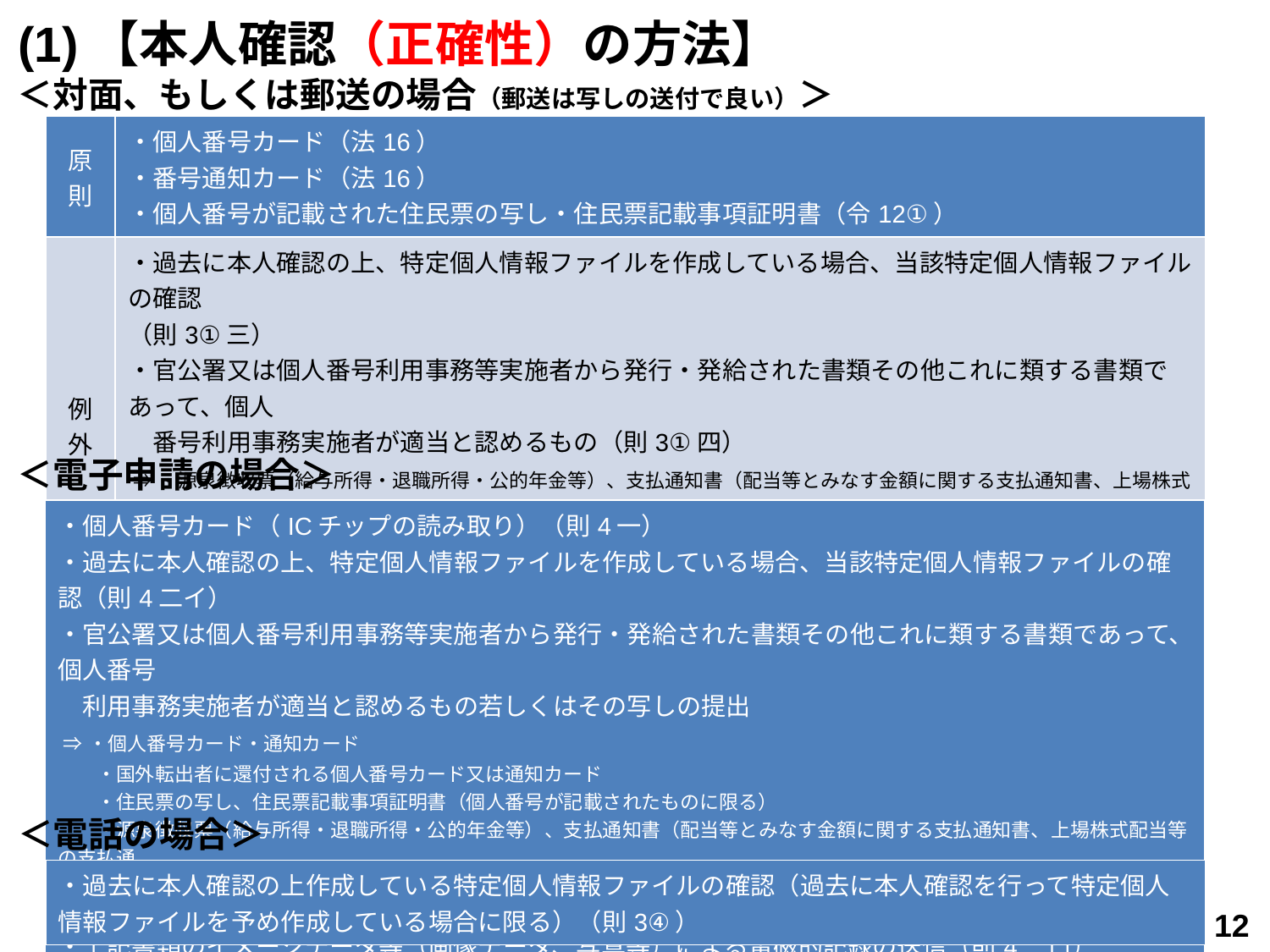

(1)【本人確認（正確性）の方法】
＜対面、もしくは郵送の場合（郵送は写しの送付で良い）＞
| 原則 | ・個人番号カード（法16） ・番号通知カード（法16） ・個人番号が記載された住民票の写し・住民票記載事項証明書（令12①） |
| --- | --- |
| 例外 | ・過去に本人確認の上、特定個人情報ファイルを作成している場合、当該特定個人情報ファイルの確認 （則3①三） ・官公署又は個人番号利用事務等実施者から発行・発給された書類その他これに類する書類であって、個人 　番号利用事務実施者が適当と認めるもの（則3①四） ⇒・源泉徴収票（給与所得・退職所得・公的年金等）、支払通知書（配当等とみなす金額に関する支払通知書、上場株式配当等の 　　　支払通知書、など）、特定口座年間取引報告書 　　・自身の個人番号に相違ない旨の申立書 　　・国外転出者に還付される個人番号カード又は通知カード |
＜電子申請の場合＞
| ・個人番号カード（ICチップの読み取り）（則4一） ・過去に本人確認の上、特定個人情報ファイルを作成している場合、当該特定個人情報ファイルの確認（則4二イ） ・官公署又は個人番号利用事務等実施者から発行・発給された書類その他これに類する書類であって、個人番号 　利用事務実施者が適当と認めるもの若しくはその写しの提出 ⇒・個人番号カード・通知カード 　　・国外転出者に還付される個人番号カード又は通知カード 　　・住民票の写し、住民票記載事項証明書（個人番号が記載されたものに限る） 　　・源泉徴収票（給与所得・退職所得・公的年金等）、支払通知書（配当等とみなす金額に関する支払通知書、上場株式配当等の支払通 　　　知書、など）、特定口座年間取引報告書 　　・自身の個人番号に相違ない旨の申立書 ・上記書類のイメージデータ等（画像データ、写真等）による電磁的記録の送信（則4二ロ） |
| --- |
＜電話の場合＞
| ・過去に本人確認の上作成している特定個人情報ファイルの確認（過去に本人確認を行って特定個人情報ファイルを予め作成している場合に限る）（則3④） |
| --- |
12
12